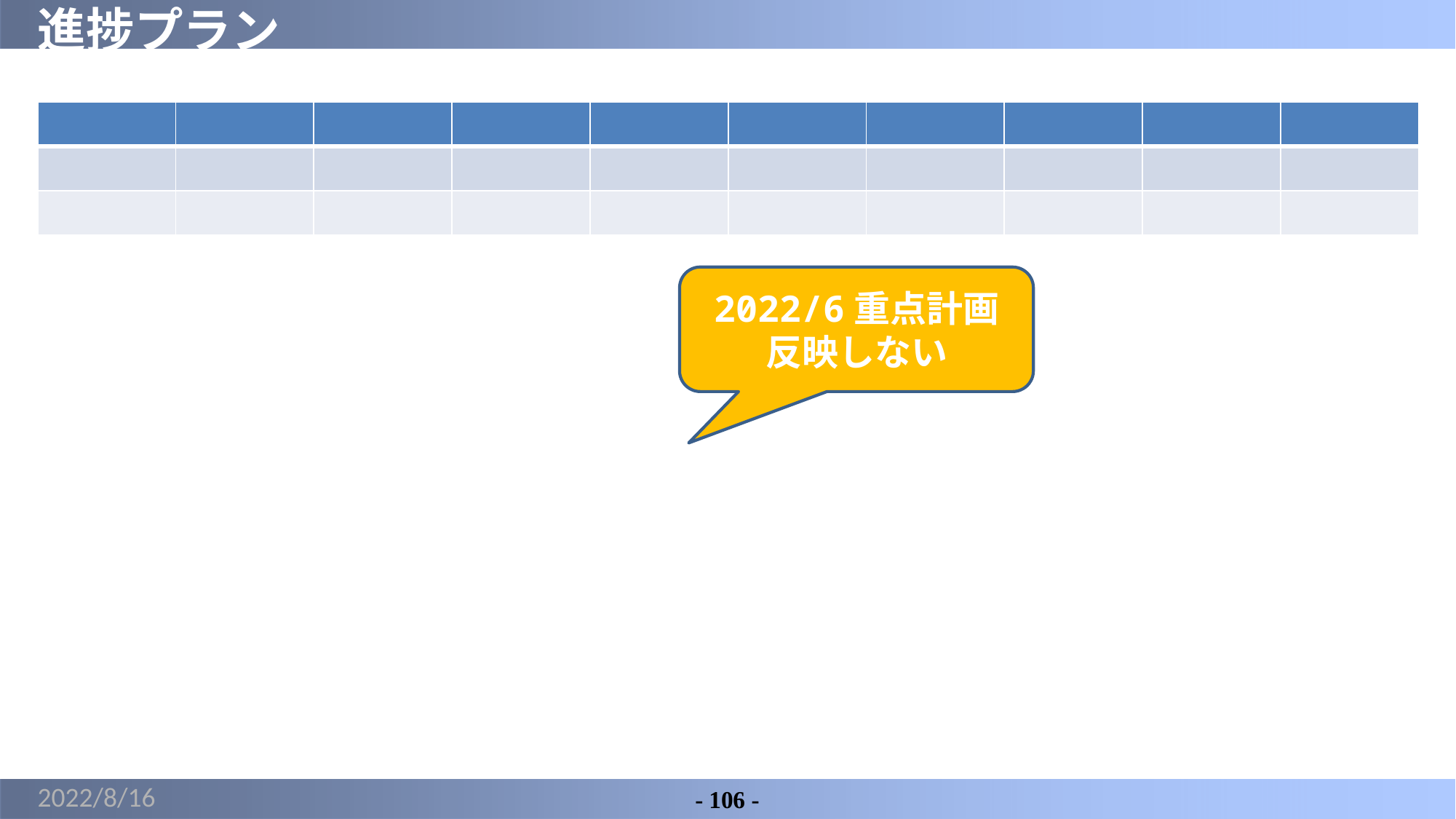

# 進捗プラン
|  |  |  |  |  |  |  |  |  |  |
| --- | --- | --- | --- | --- | --- | --- | --- | --- | --- |
|  |  |  |  |  |  |  |  |  |  |
|  |  |  |  |  |  |  |  |  |  |
2022/6重点計画
反映しない
2022/8/16
- 106 -